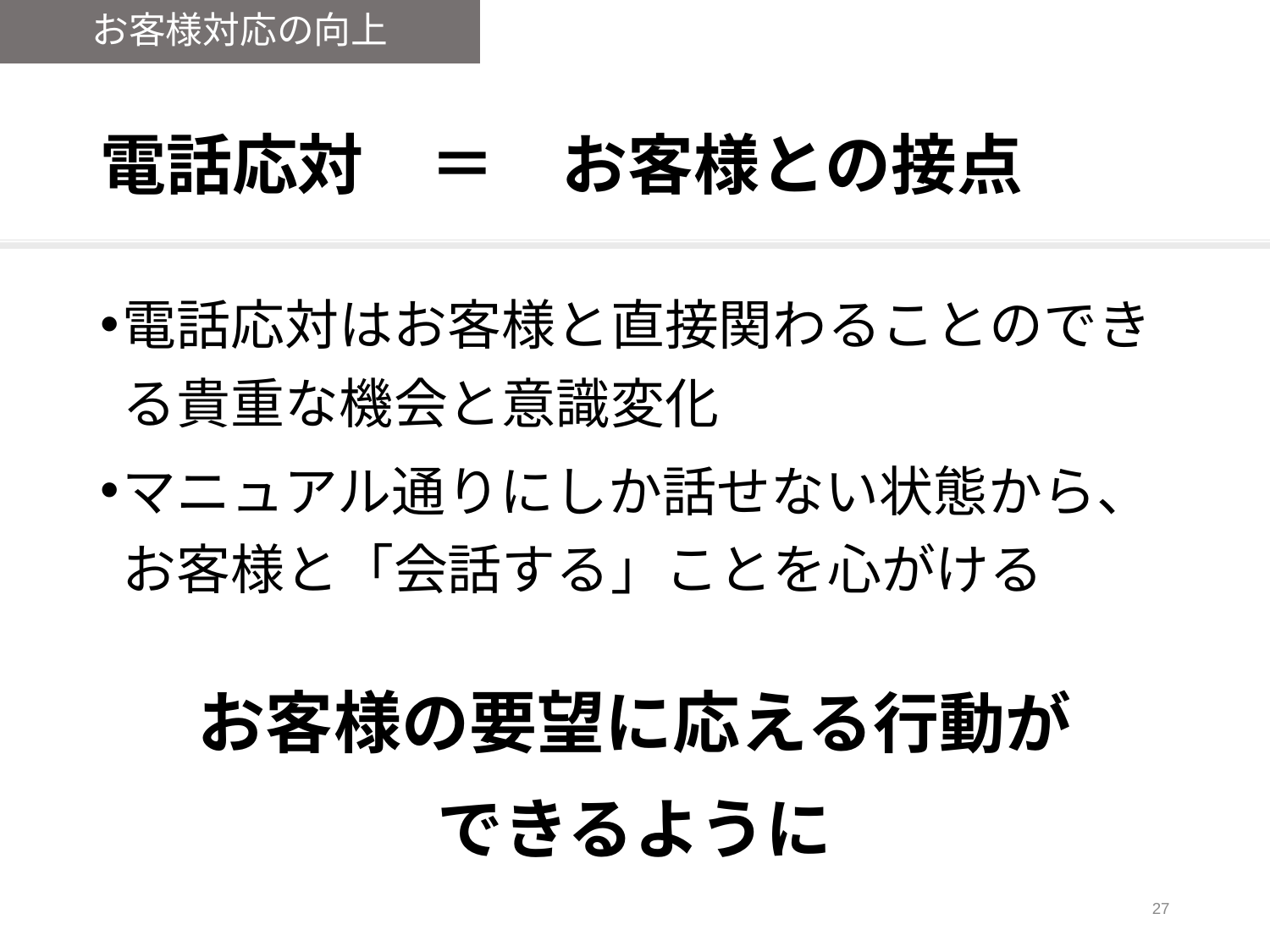

お客様対応の向上
# 電話応対　＝　お客様との接点
電話応対はお客様と直接関わることのできる貴重な機会と意識変化
マニュアル通りにしか話せない状態から、お客様と「会話する」ことを心がける

お客様の要望に応える行動が
できるように
27